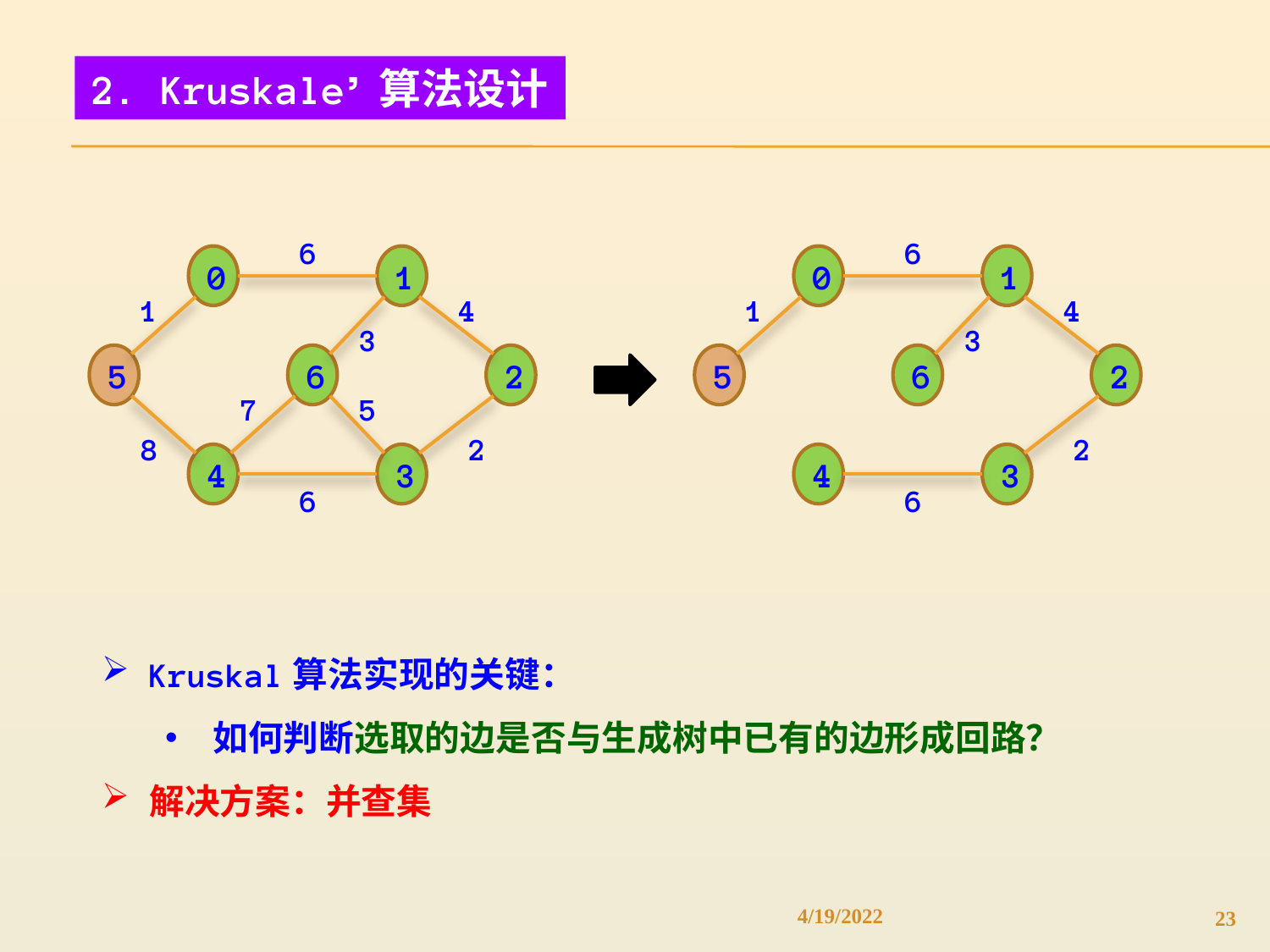

2. Kruskale’算法设计
6
0
1
1
4
3
5
6
2
7
5
8
2
4
3
6
6
0
1
5
6
2
4
3
1
4
3

2
6
Kruskal算法实现的关键：
如何判断选取的边是否与生成树中已有的边形成回路？
解决方案：并查集
4/19/2022
23